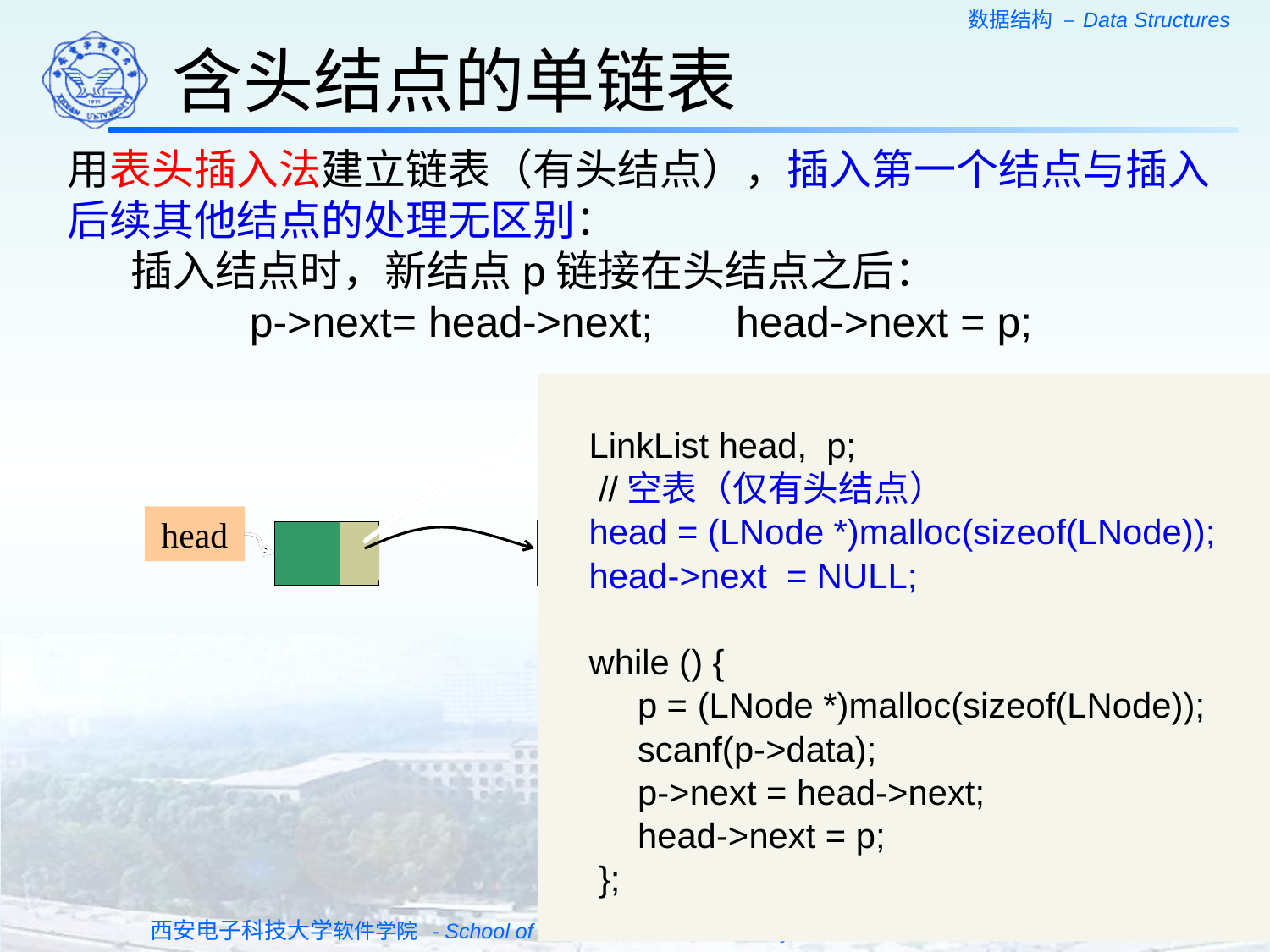

含头结点的单链表
用表头插入法建立链表（有头结点），插入第一个结点与插入后续其他结点的处理无区别：
插入结点时，新结点p链接在头结点之后：
          p->next= head->next;       head->next = p;

    LinkList head,  p;
     //空表（仅有头结点）
    head = (LNode *)malloc(sizeof(LNode));
    head->next  = NULL;

    while () {
         p = (LNode *)malloc(sizeof(LNode));
         scanf(p->data);
         p->next = head->next;
         head->next = p;
     };

p
p

head

^
 a1

 a2

p
a3

p

^

p
46